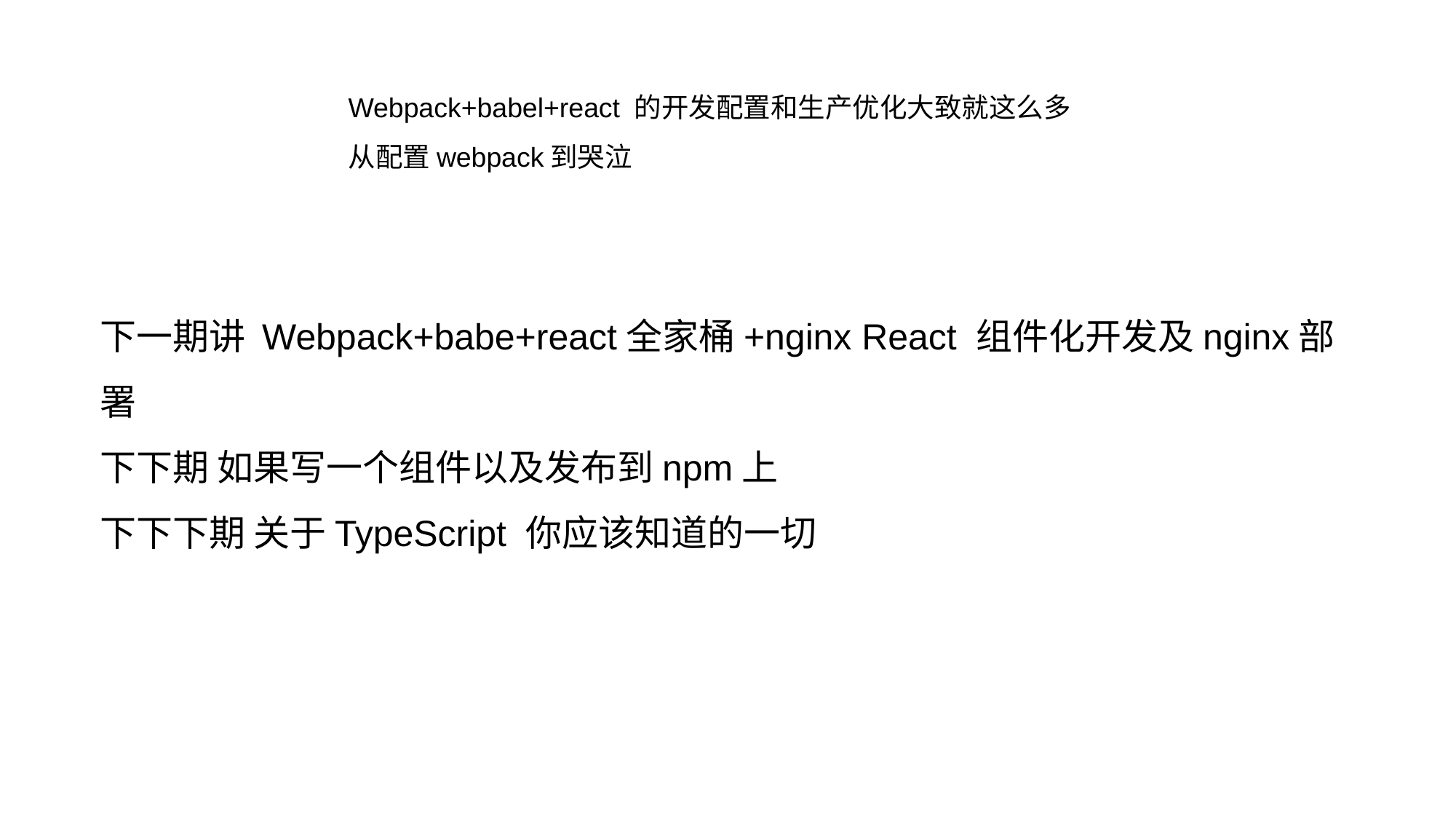

Webpack+babel+react 的开发配置和生产优化大致就这么多
从配置webpack到哭泣
下一期讲 Webpack+babe+react全家桶+nginx React 组件化开发及nginx部署
下下期 如果写一个组件以及发布到npm上
下下下期 关于TypeScript 你应该知道的一切